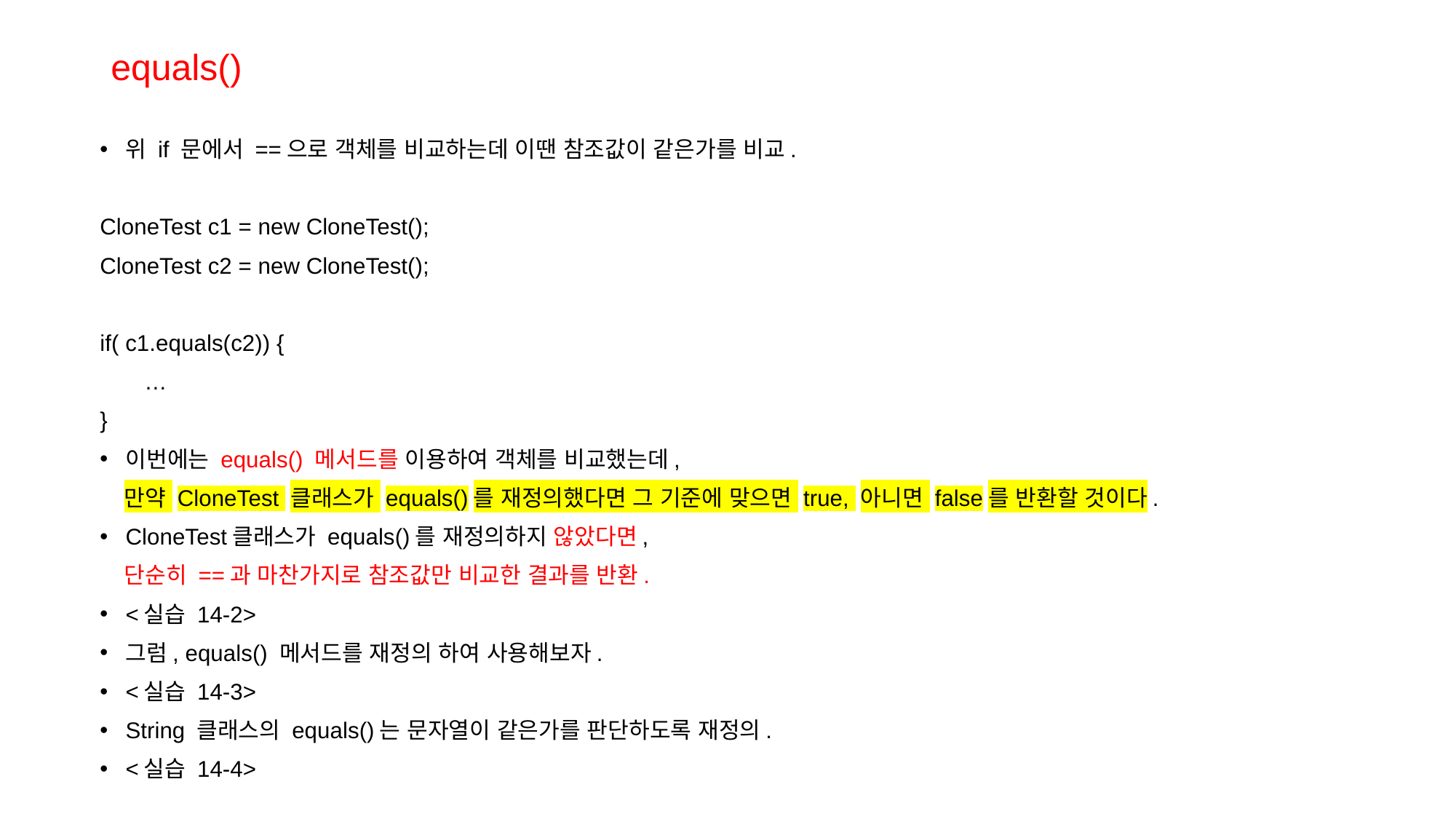

# equals()
위 if 문에서 ==으로 객체를 비교하는데 이땐 참조값이 같은가를 비교.

CloneTest c1 = new CloneTest();
CloneTest c2 = new CloneTest();

if( c1.equals(c2)) {
       …
}
이번에는 equals() 메서드를 이용하여 객체를 비교했는데,
   만약 CloneTest 클래스가 equals()를 재정의했다면 그 기준에 맞으면 true, 아니면 false를 반환할 것이다.
CloneTest클래스가 equals()를 재정의하지 않았다면,
   단순히 ==과 마찬가지로 참조값만 비교한 결과를 반환.
<실습 14-2>
그럼, equals() 메서드를 재정의 하여 사용해보자.
<실습 14-3>
String 클래스의 equals()는 문자열이 같은가를 판단하도록 재정의.
<실습 14-4>